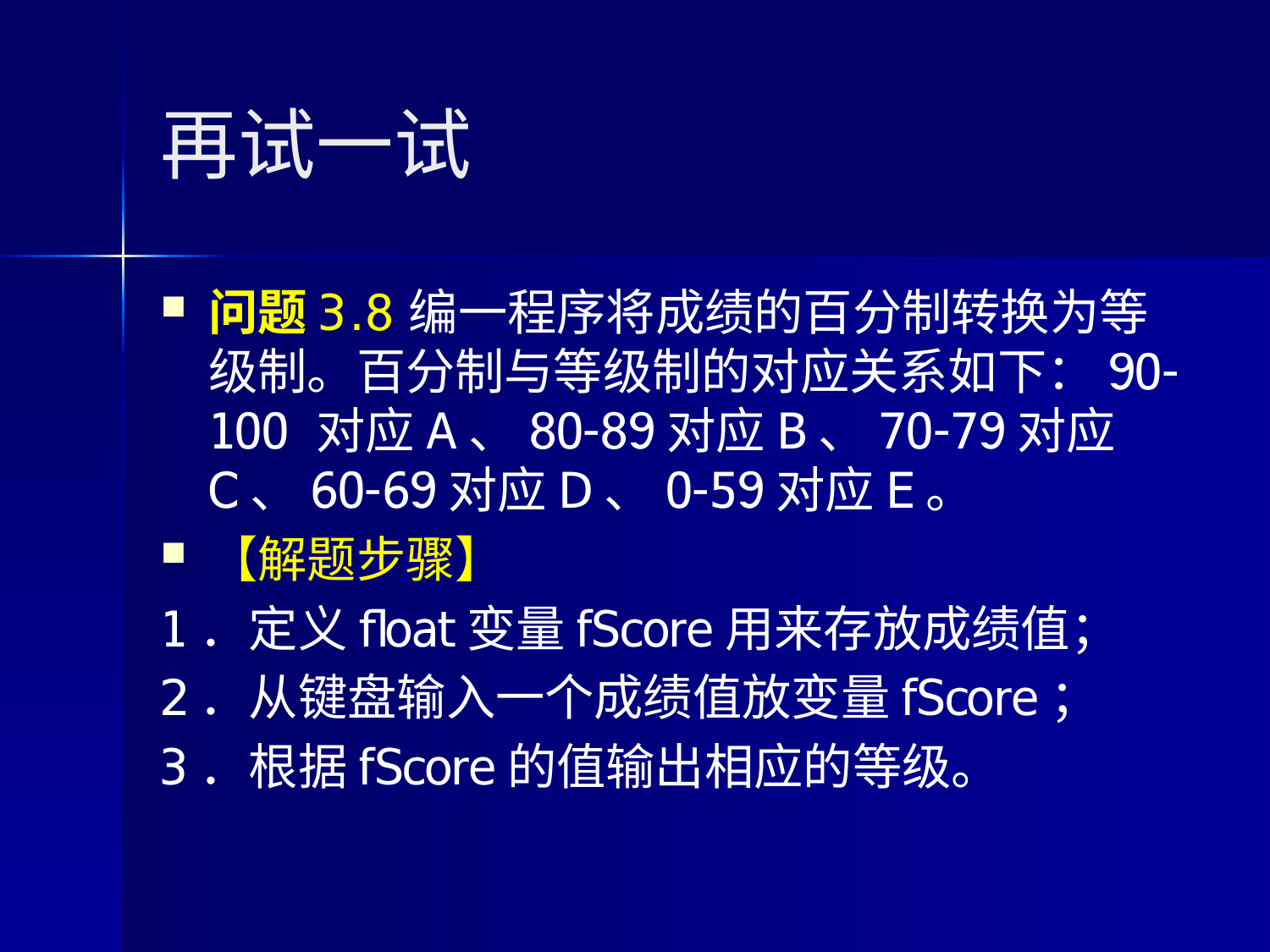

# 再试一试
问题3.8编一程序将成绩的百分制转换为等级制。百分制与等级制的对应关系如下：90-100 对应A、80-89对应B、70-79对应C、60-69对应D、0-59对应E。
【解题步骤】
1．定义float变量fScore用来存放成绩值；
2．从键盘输入一个成绩值放变量fScore；
3．根据fScore的值输出相应的等级。